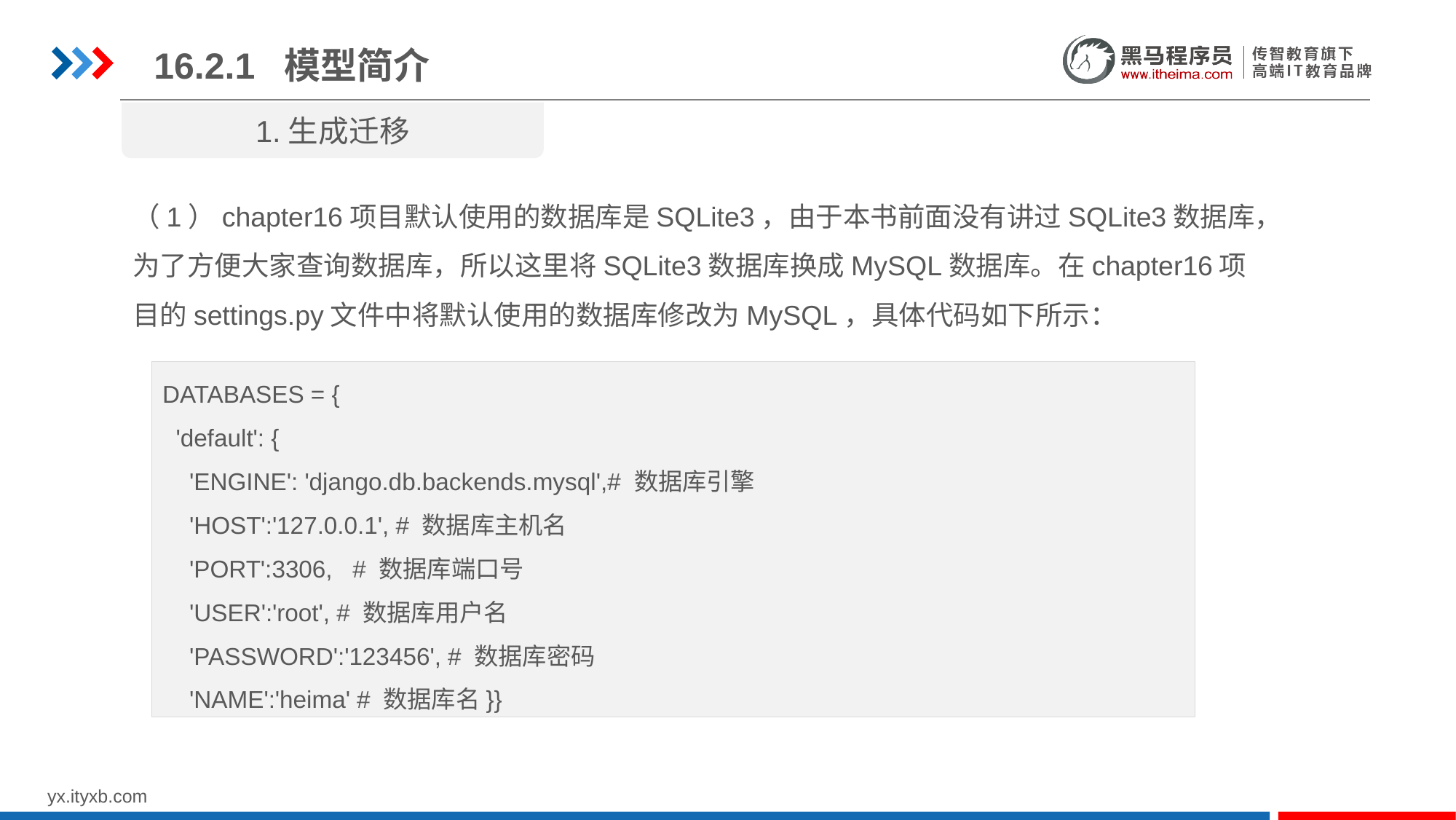

16.2.1  模型简介

1.生成迁移
（1）chapter16项目默认使用的数据库是SQLite3，由于本书前面没有讲过SQLite3数据库，为了方便大家查询数据库，所以这里将SQLite3数据库换成MySQL数据库。在chapter16项目的settings.py文件中将默认使用的数据库修改为MySQL，具体代码如下所示：
DATABASES = {
  'default': {
    'ENGINE': 'django.db.backends.mysql',# 数据库引擎
    'HOST':'127.0.0.1', # 数据库主机名
    'PORT':3306,   # 数据库端口号
    'USER':'root', # 数据库用户名
    'PASSWORD':'123456', # 数据库密码
    'NAME':'heima' # 数据库名}}